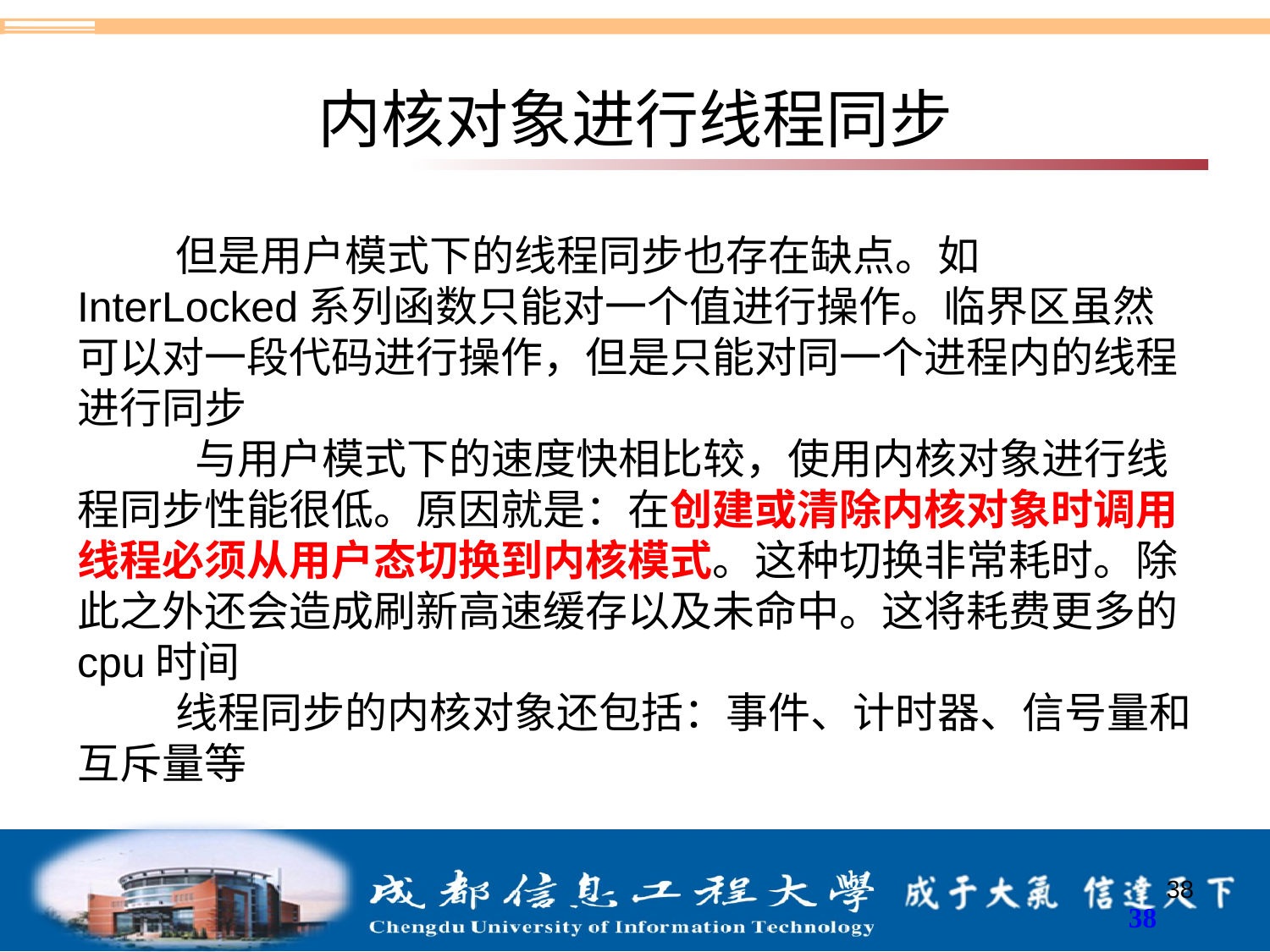

# 内核对象进行线程同步
但是用户模式下的线程同步也存在缺点。如InterLocked系列函数只能对一个值进行操作。临界区虽然可以对一段代码进行操作，但是只能对同一个进程内的线程进行同步
 与用户模式下的速度快相比较，使用内核对象进行线程同步性能很低。原因就是：在创建或清除内核对象时调用线程必须从用户态切换到内核模式。这种切换非常耗时。除此之外还会造成刷新高速缓存以及未命中。这将耗费更多的cpu时间
线程同步的内核对象还包括：事件、计时器、信号量和互斥量等